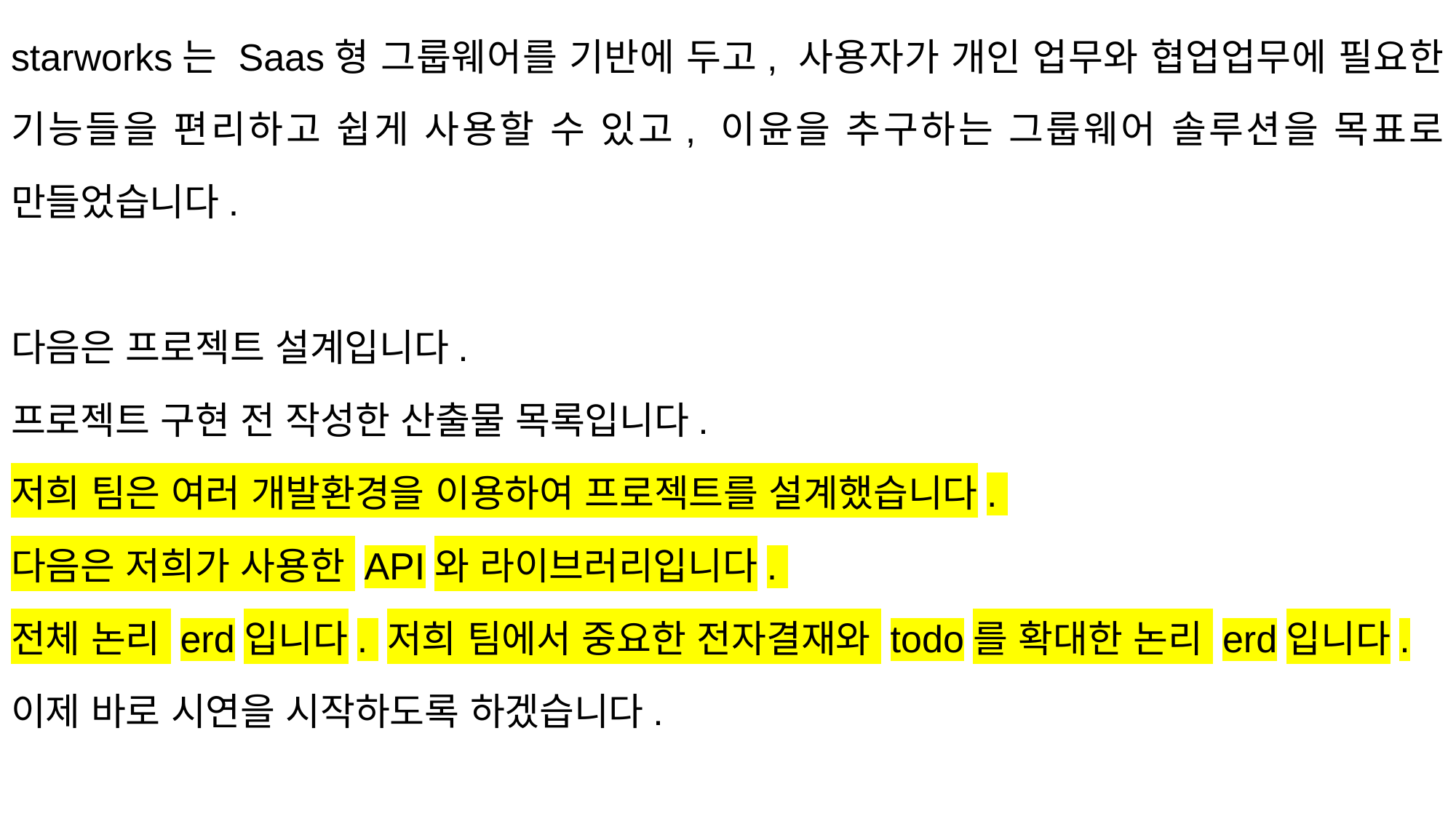

starworks는 Saas형 그룹웨어를 기반에 두고, 사용자가 개인 업무와 협업업무에 필요한 기능들을 편리하고 쉽게 사용할 수 있고, 이윤을 추구하는 그룹웨어 솔루션을 목표로 만들었습니다.

다음은 프로젝트 설계입니다.
프로젝트 구현 전 작성한 산출물 목록입니다.
저희 팀은 여러 개발환경을 이용하여 프로젝트를 설계했습니다.
다음은 저희가 사용한 API와 라이브러리입니다.
전체 논리 erd입니다. 저희 팀에서 중요한 전자결재와 todo를 확대한 논리 erd입니다.
이제 바로 시연을 시작하도록 하겠습니다.